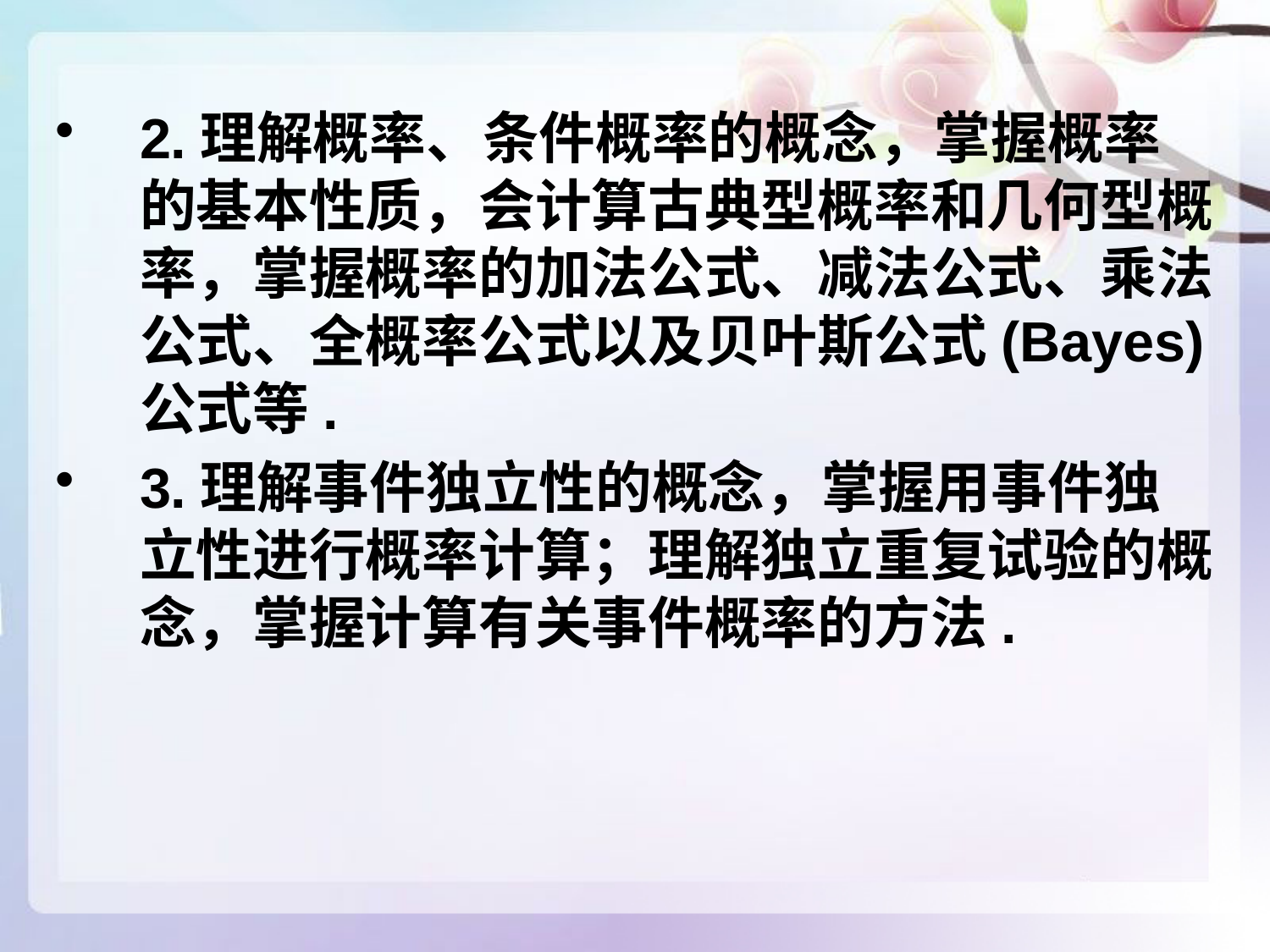

2.理解概率、条件概率的概念，掌握概率的基本性质，会计算古典型概率和几何型概率，掌握概率的加法公式、减法公式、乘法公式、全概率公式以及贝叶斯公式(Bayes) 公式等.
3.理解事件独立性的概念，掌握用事件独立性进行概率计算；理解独立重复试验的概念，掌握计算有关事件概率的方法.